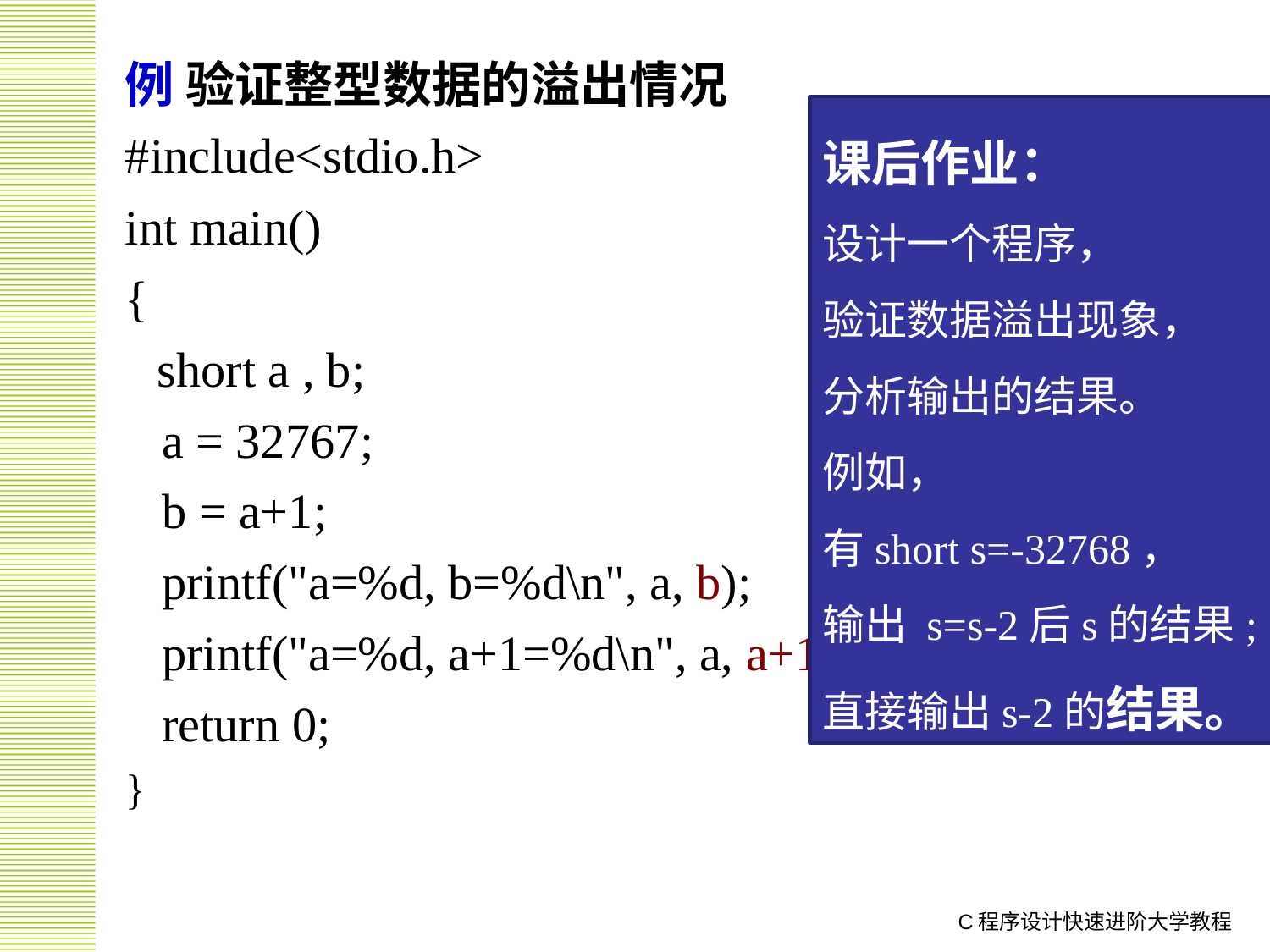

例 验证整型数据的溢出情况
#include<stdio.h>
int main()
{
   short a , b;
   a = 32767;
   b = a+1;
   printf("a=%d, b=%d\n", a, b);
   printf("a=%d, a+1=%d\n", a, a+1);
   return 0;
}
课后作业：
设计一个程序，
验证数据溢出现象，
分析输出的结果。
例如，
有short s=-32768，
输出 s=s-2后s的结果;
直接输出s-2的结果。

32
C程序设计快速进阶大学教程